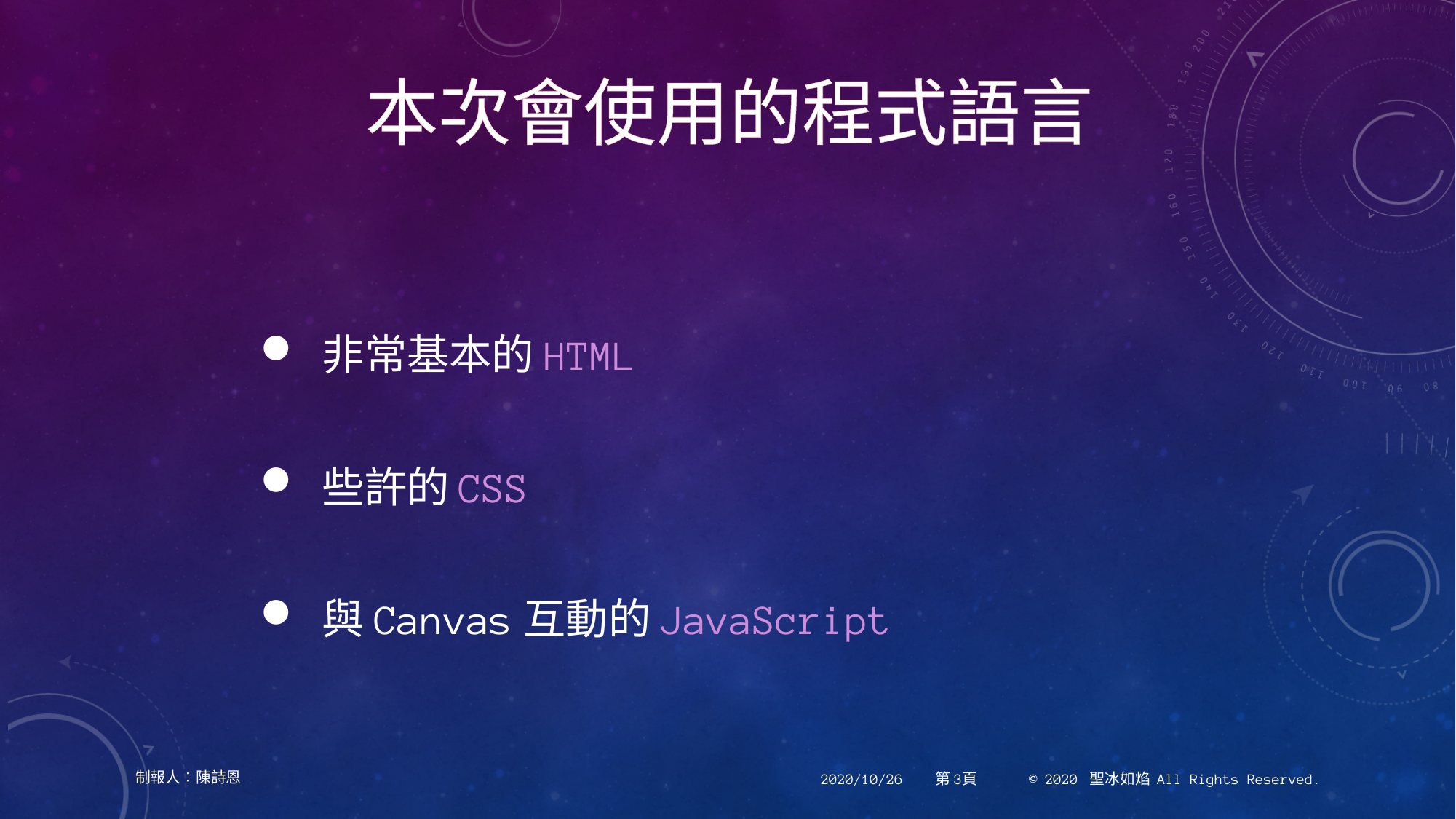

# 本次會使用的程式語言
 非常基本的HTML

 些許的CSS

 與Canvas互動的JavaScript
第3頁
制報人：陳詩恩
2020/10/26